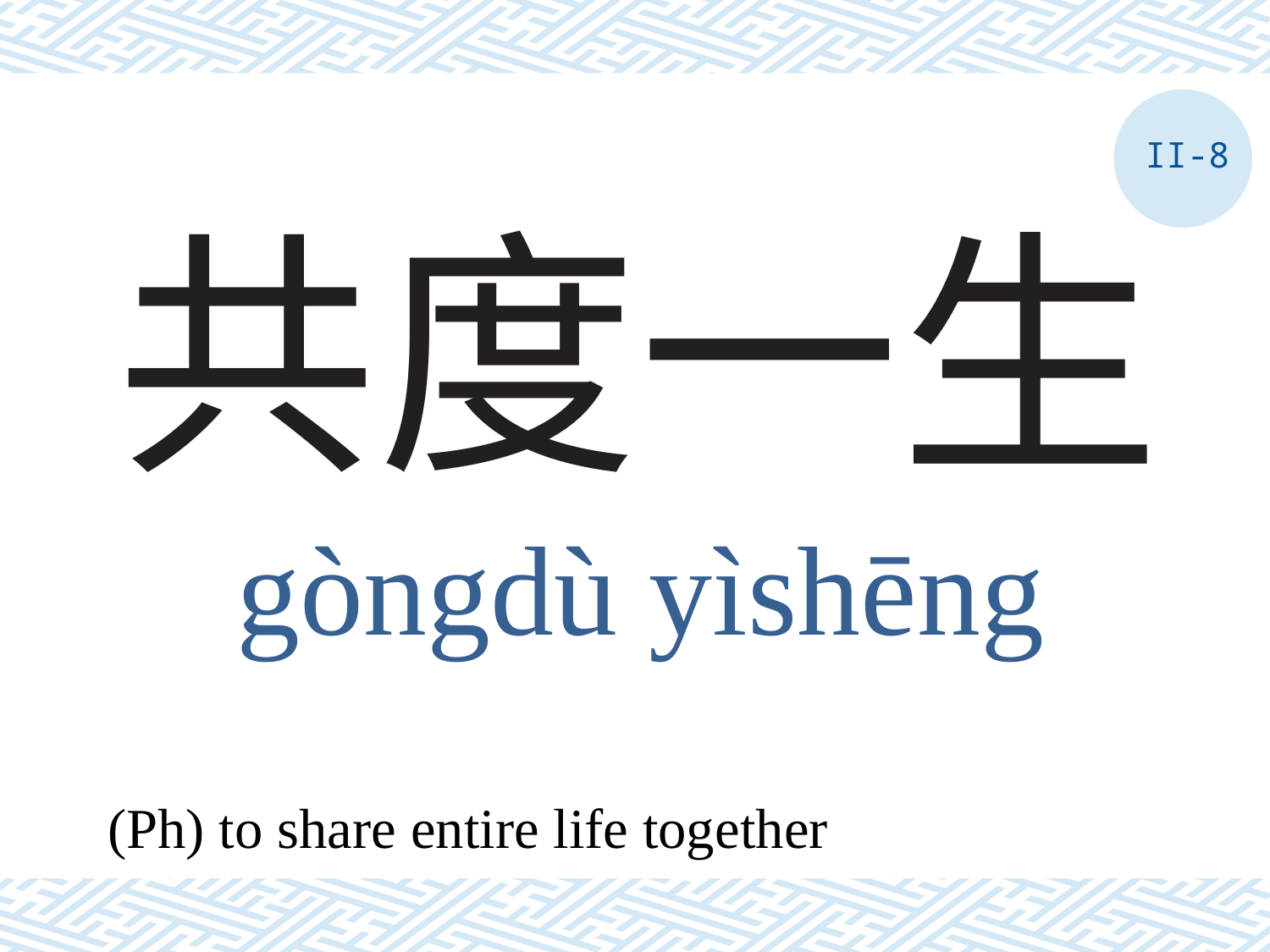

II-8

# 共度一生
gòngdù yìshēng
(Ph) to share entire life together